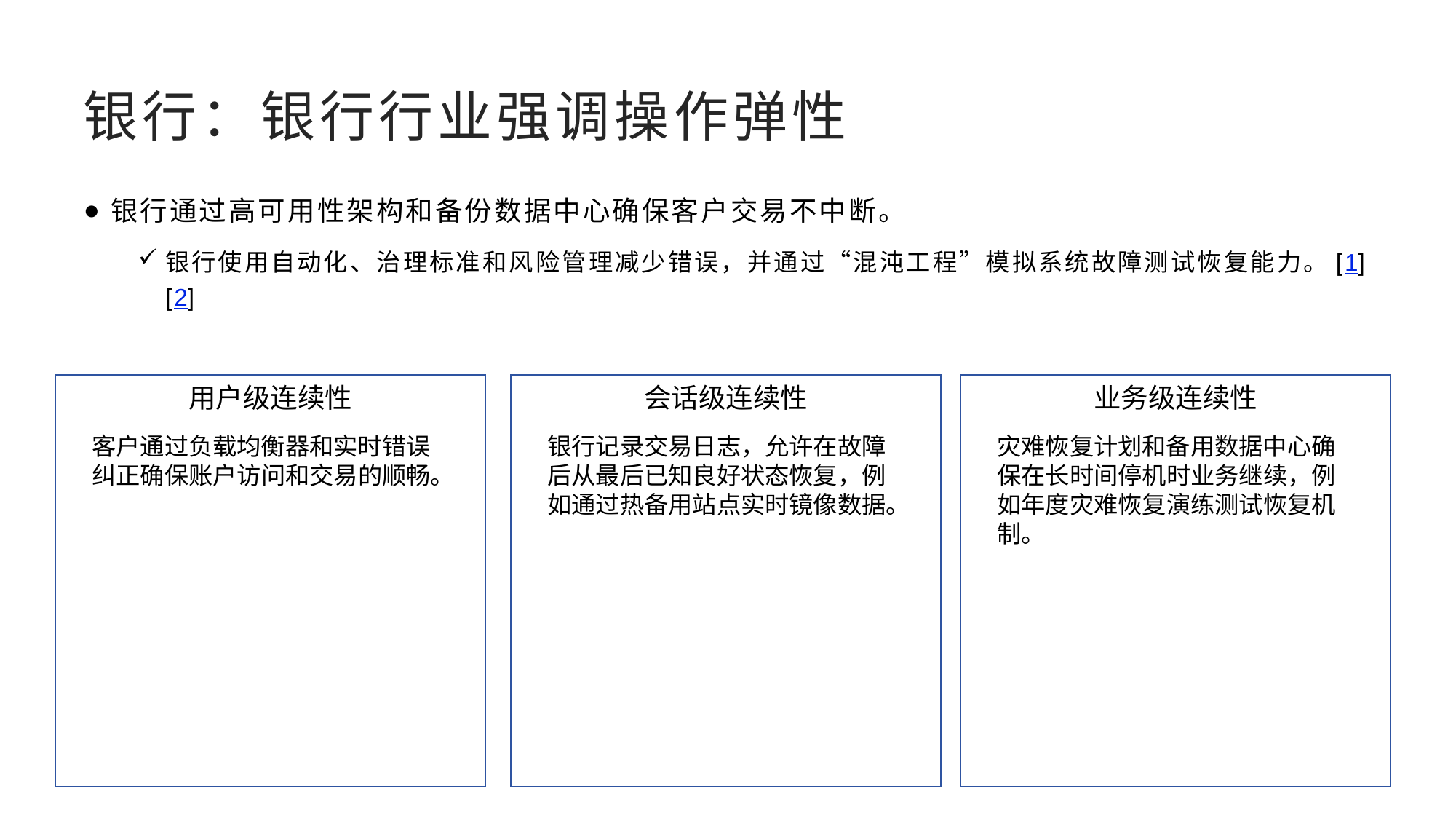

# 银行：银行行业强调操作弹性
银行通过高可用性架构和备份数据中心确保客户交易不中断。
银行使用自动化、治理标准和风险管理减少错误，并通过“混沌工程”模拟系统故障测试恢复能力。[1][2]
用户级连续性
会话级连续性
业务级连续性
客户通过负载均衡器和实时错误纠正确保账户访问和交易的顺畅。
银行记录交易日志，允许在故障后从最后已知良好状态恢复，例如通过热备用站点实时镜像数据。
灾难恢复计划和备用数据中心确保在长时间停机时业务继续，例如年度灾难恢复演练测试恢复机制。